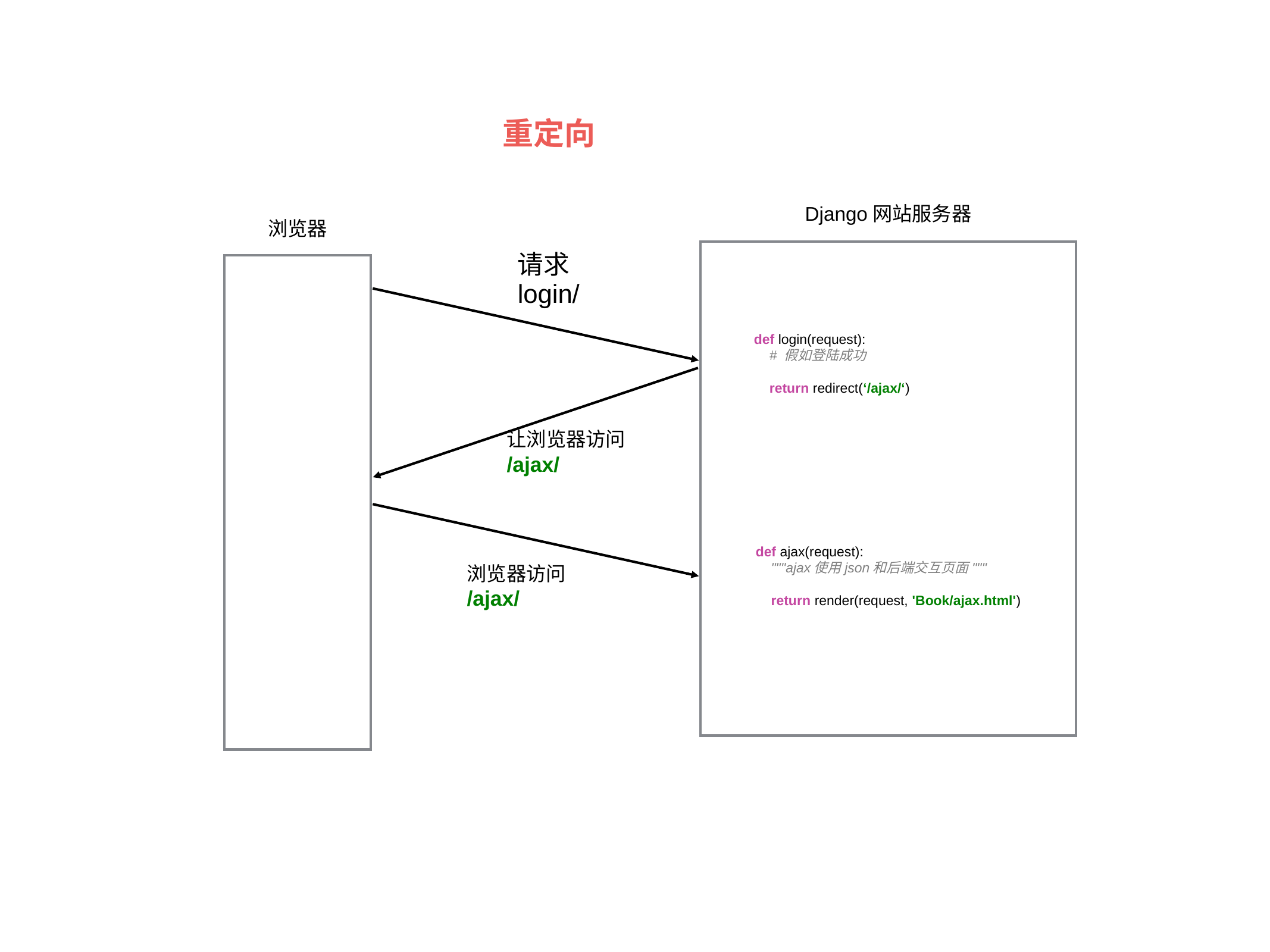

重定向
Django网站服务器
浏览器

请求
login/

def login(request):
    # 假如登陆成功

    return redirect(‘/ajax/‘)

让浏览器访问
/ajax/

def ajax(request):
    """ajax使用json和后端交互页面"""

    return render(request, 'Book/ajax.html')
浏览器访问
/ajax/